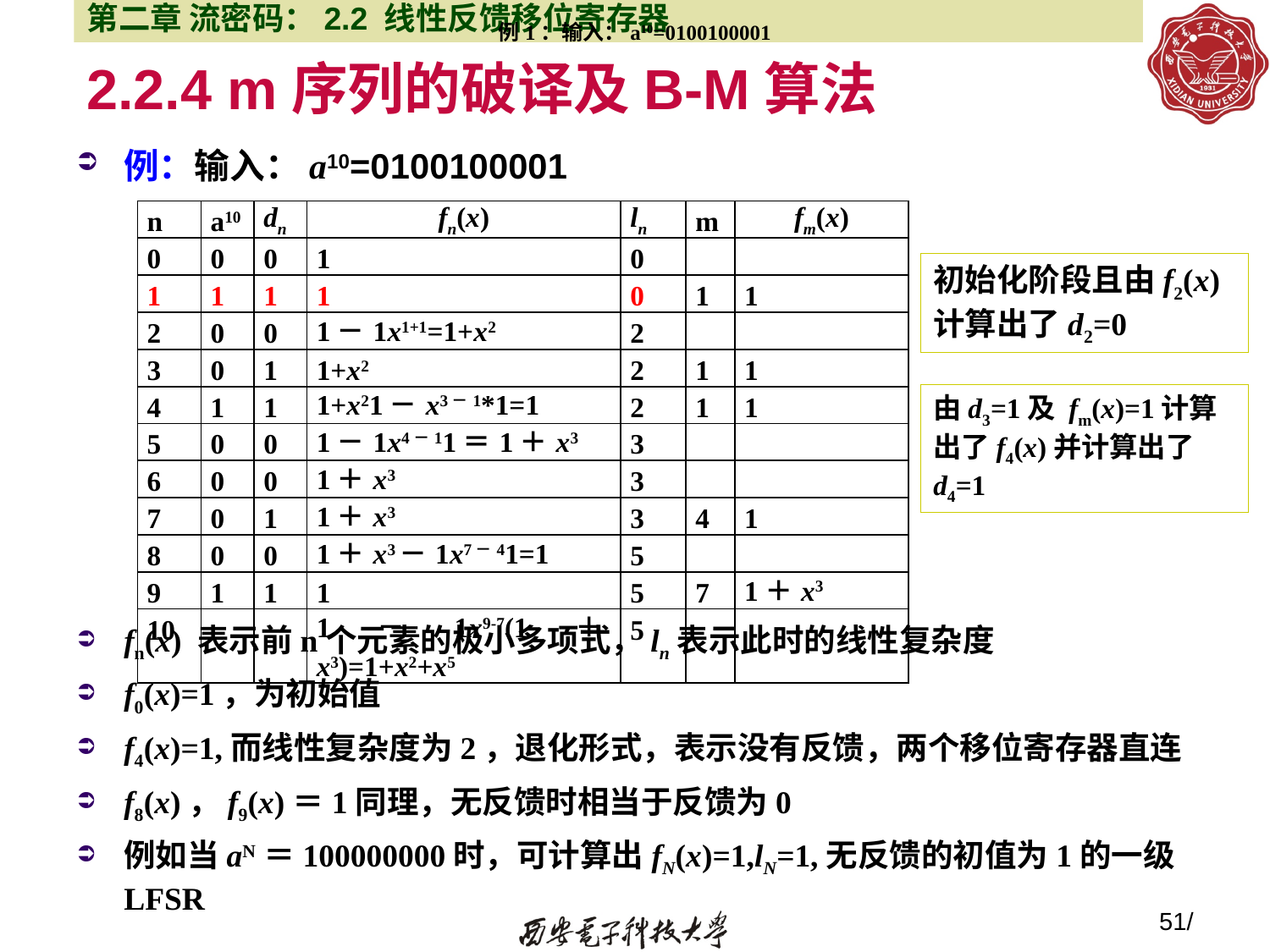

例1：输入：a10=0100100001
第二章 流密码：2.2 线性反馈移位寄存器
# 2.2.4 m序列的破译及B-M算法
例：输入：a10=0100100001

fn(x) 表示前n个元素的极小多项式，ln表示此时的线性复杂度
f0(x)=1，为初始值
f4(x)=1,而线性复杂度为2，退化形式，表示没有反馈，两个移位寄存器直连
f8(x)，f9(x)＝1同理，无反馈时相当于反馈为0
例如当aN＝100000000时，可计算出fN(x)=1,lN=1,无反馈的初值为1的一级LFSR
| n | a10 | dn | fn(x) | ln | m | fm(x) |
| --- | --- | --- | --- | --- | --- | --- |
| 0 | 0 | 0 | 1 | 0 |  |  |
| 1 | 1 | 1 | 1 | 0 | 1 | 1 |
| 2 | 0 | 0 | 1－1x1+1=1+x2 | 2 |  |  |
| 3 | 0 | 1 | 1+x2 | 2 | 1 | 1 |
| 4 | 1 | 1 | 1+x21－x3－1\*1=1 | 2 | 1 | 1 |
| 5 | 0 | 0 | 1－1x4－11＝1＋x3 | 3 |  |  |
| 6 | 0 | 0 | 1＋x3 | 3 |  |  |
| 7 | 0 | 1 | 1＋x3 | 3 | 4 | 1 |
| 8 | 0 | 0 | 1＋x3－1x7－41=1 | 5 |  |  |
| 9 | 1 | 1 | 1 | 5 | 7 | 1＋x3 |
| 10 |  |  | 1－1x9-7(1＋x3)=1+x2+x5 | 5 |  |  |
初始化阶段且由f2(x)计算出了d2=0
由d3=1及 fm(x)=1计算出了f4(x)并计算出了d4=1
51/